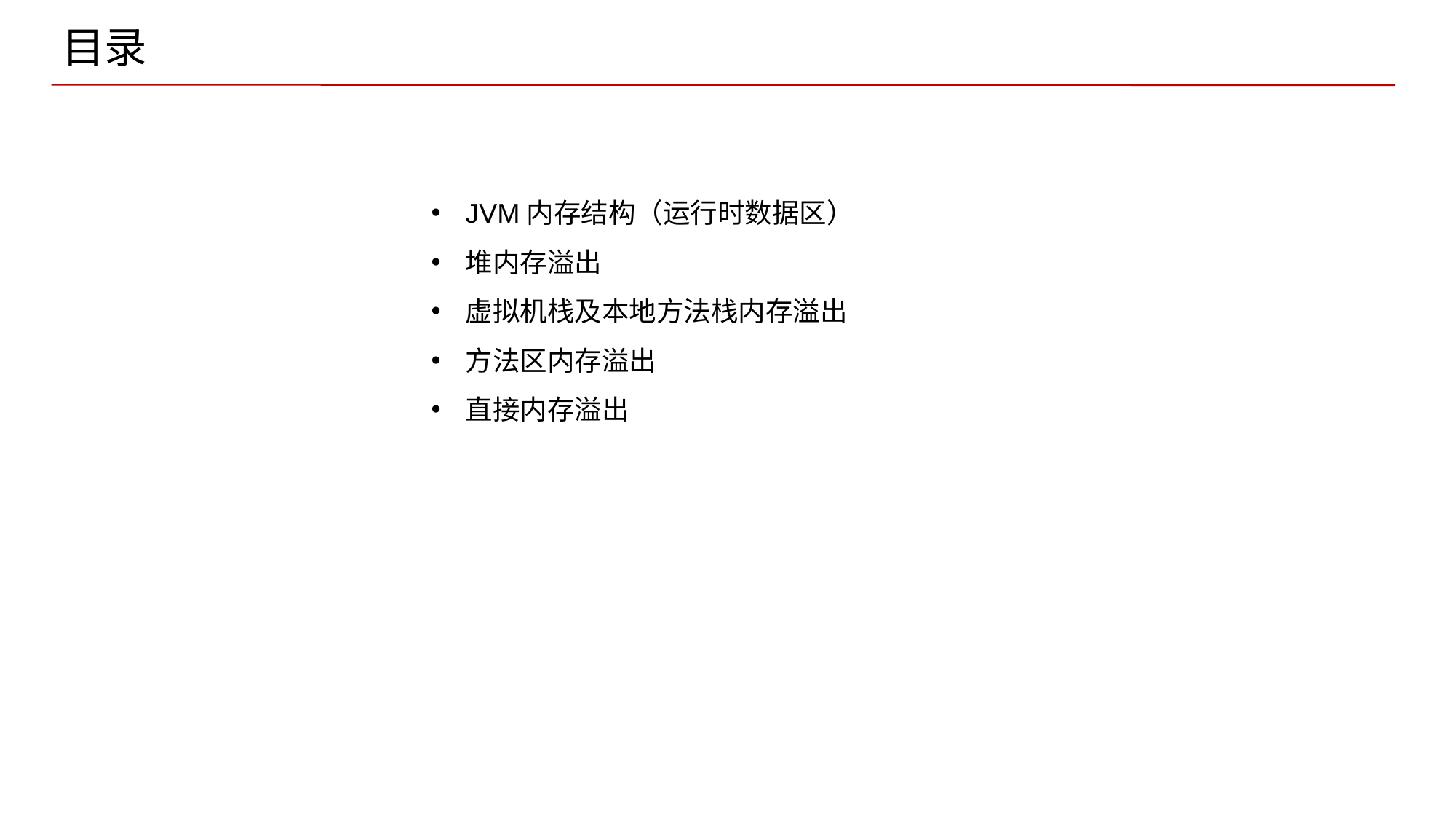

目录
JVM内存结构（运行时数据区）
堆内存溢出
虚拟机栈及本地方法栈内存溢出
方法区内存溢出
直接内存溢出